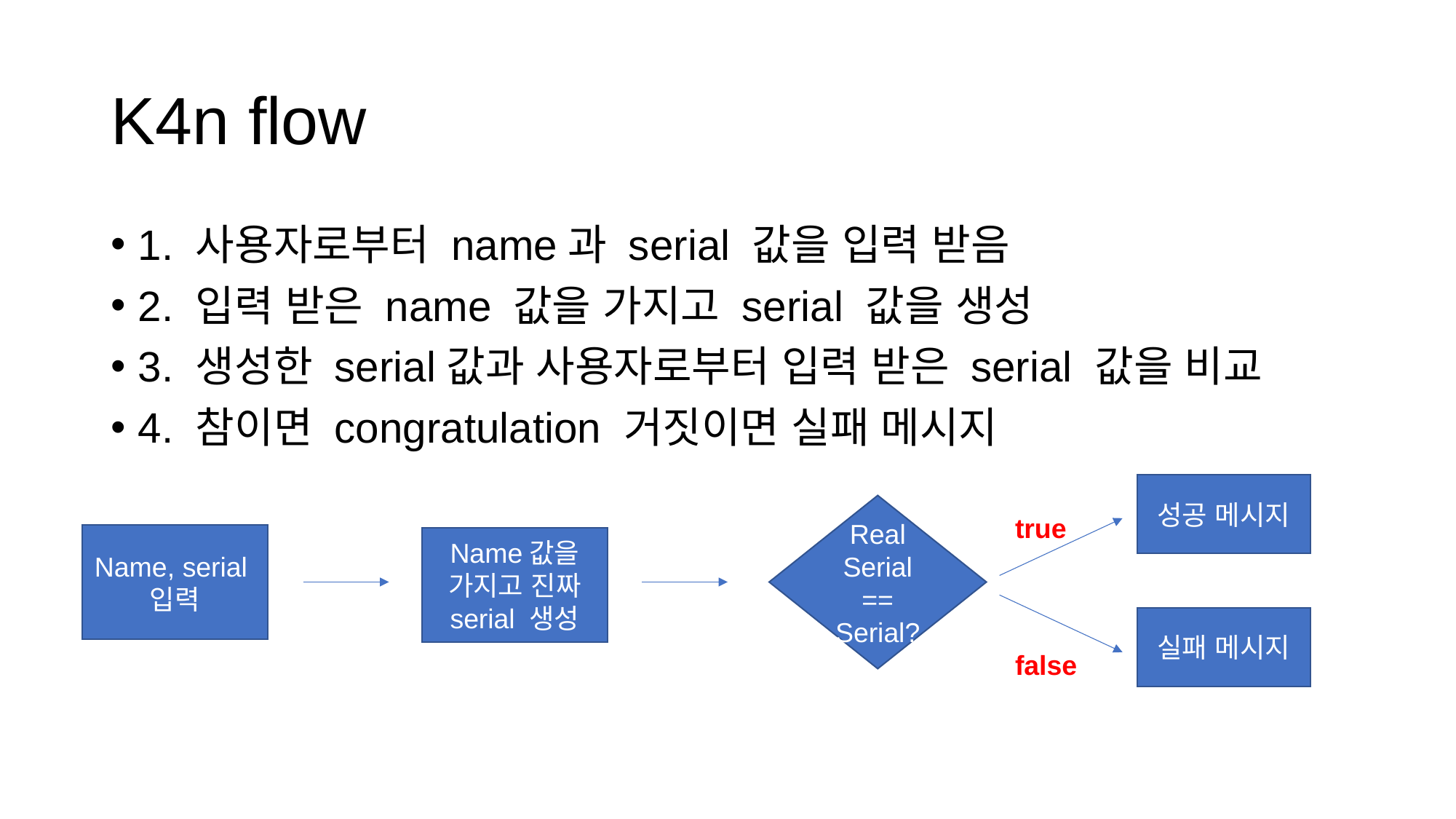

# K4n flow
1. 사용자로부터 name과 serial 값을 입력 받음
2. 입력 받은 name 값을 가지고 serial 값을 생성
3. 생성한 serial값과 사용자로부터 입력 받은 serial 값을 비교
4. 참이면 congratulation 거짓이면 실패 메시지
성공 메시지
Real Serial
==
Serial?
true
Name, serial
입력
Name값을 가지고 진짜 serial 생성
실패 메시지
false